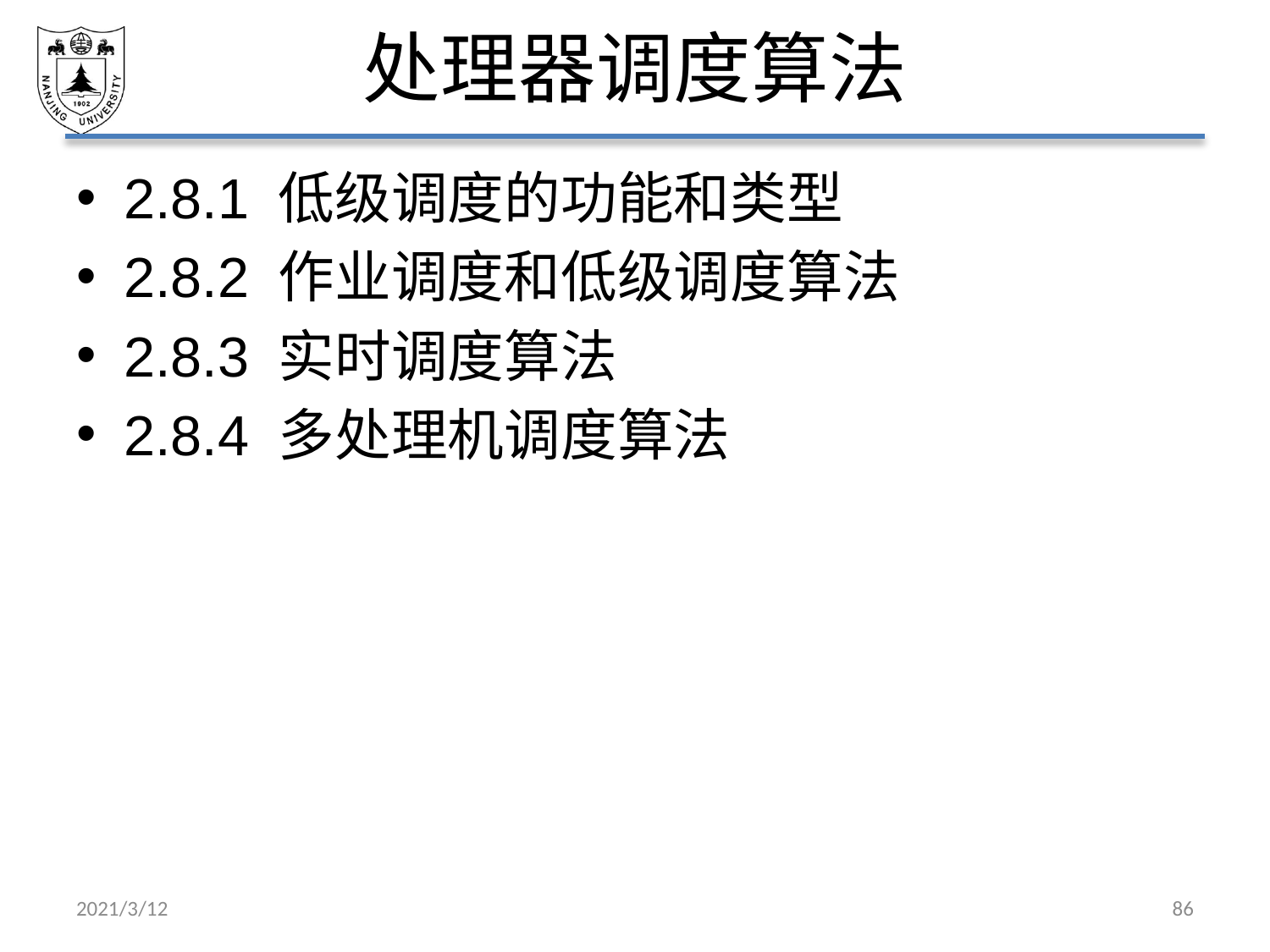

# 处理器调度算法
2.8.1 低级调度的功能和类型
2.8.2 作业调度和低级调度算法
2.8.3 实时调度算法
2.8.4 多处理机调度算法

2021/3/12
86